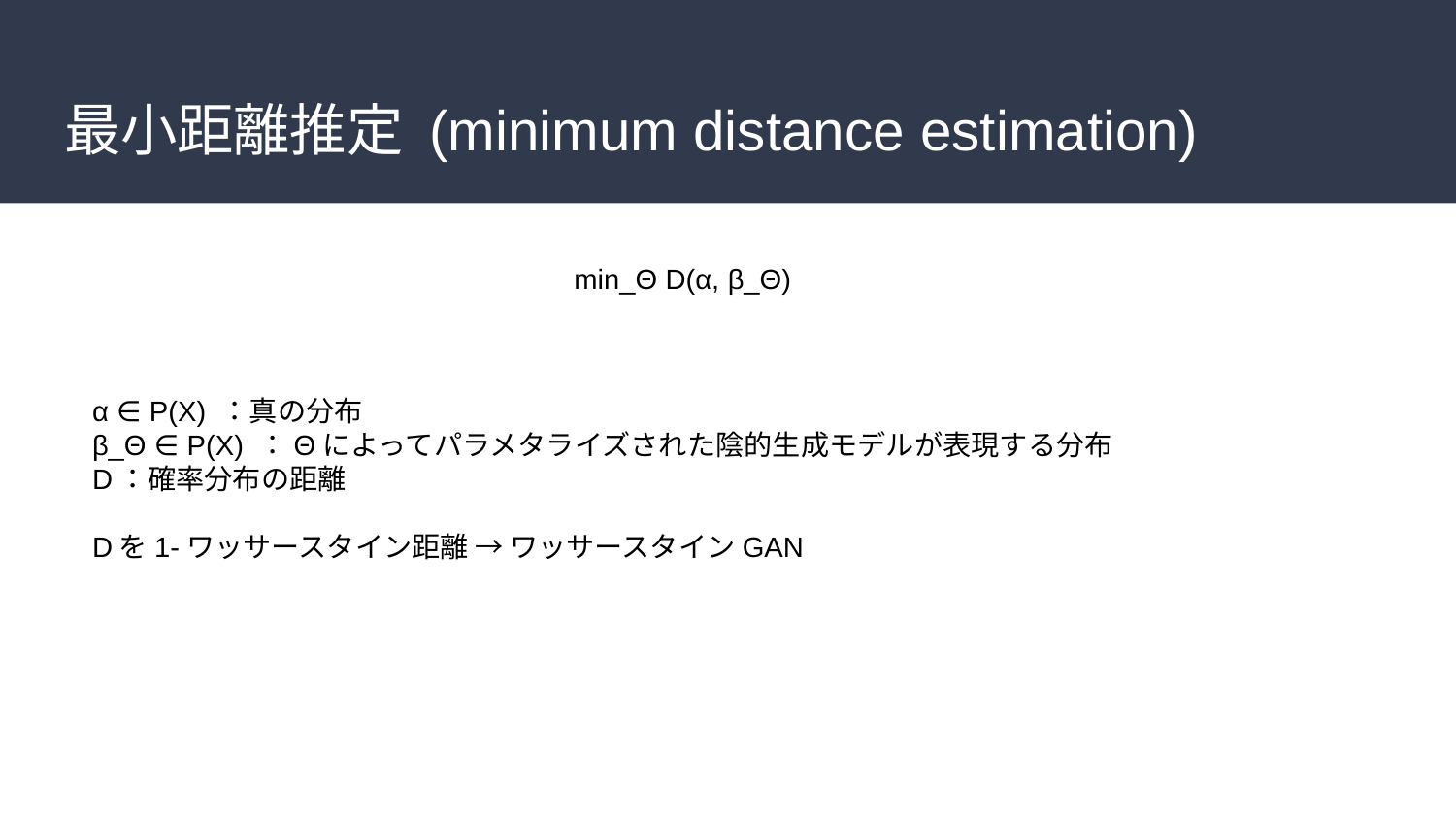

# 最小距離推定 (minimum distance estimation)
min_Θ D(α, β_Θ)
α ∈ P(X) ：真の分布
β_Θ ∈ P(X) ：Θによってパラメタライズされた陰的生成モデルが表現する分布
D：確率分布の距離

Dを1-ワッサースタイン距離 → ワッサースタインGAN